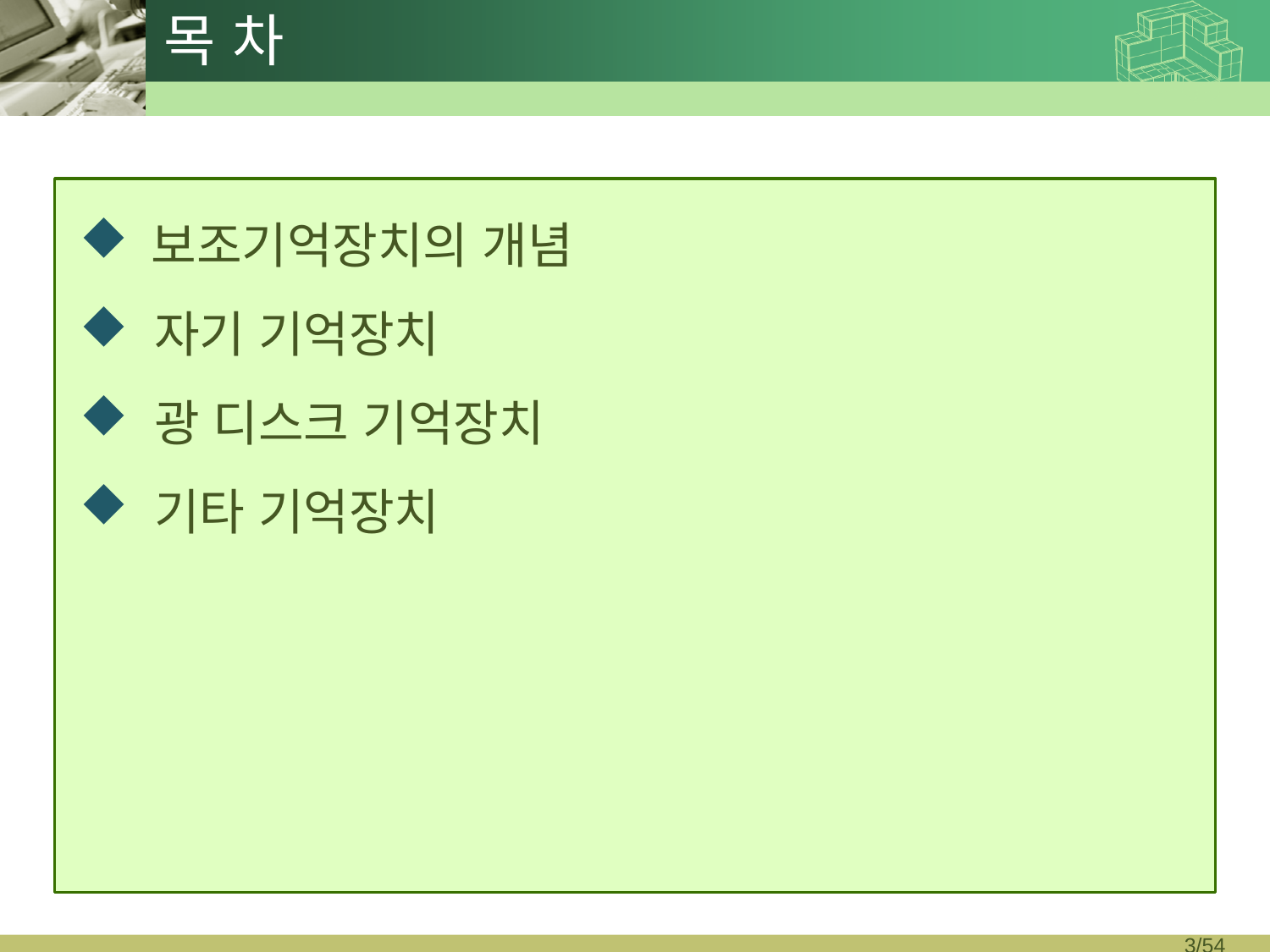

# 목 차
 보조기억장치의 개념
 자기 기억장치
 광 디스크 기억장치
 기타 기억장치